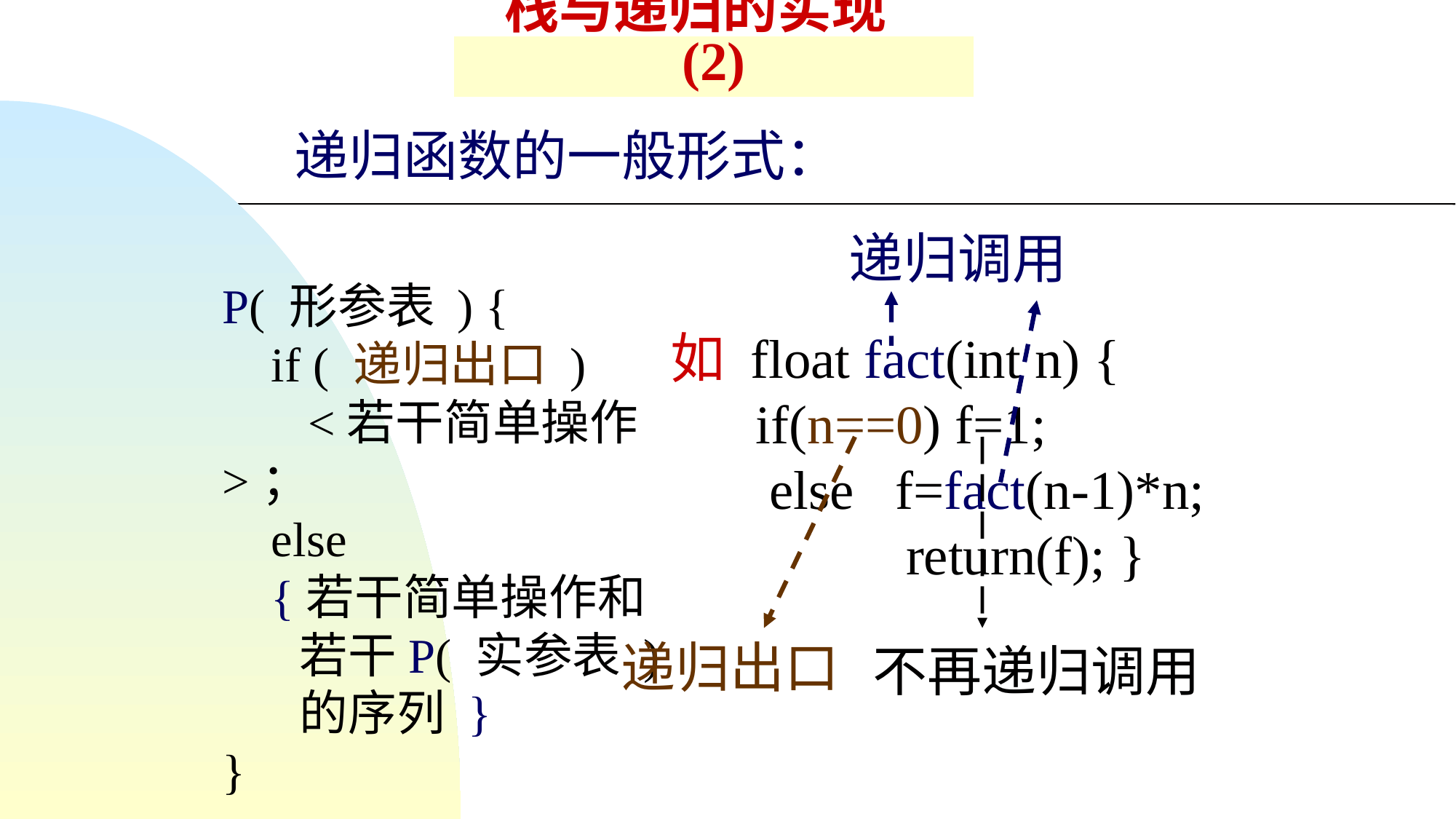

# 栈与递归的实现    (2)
递归函数的一般形式：
递归调用
P( 形参表 ) {
    if ( 递归出口 )
       <若干简单操作>；
    else
    {若干简单操作和
      若干P( 实参表 )
      的序列 }
}

  如 float fact(int n) {
         if(n==0) f=1;
          else   f=fact(n-1)*n;
                    return(f); }

递归出口
不再递归调用